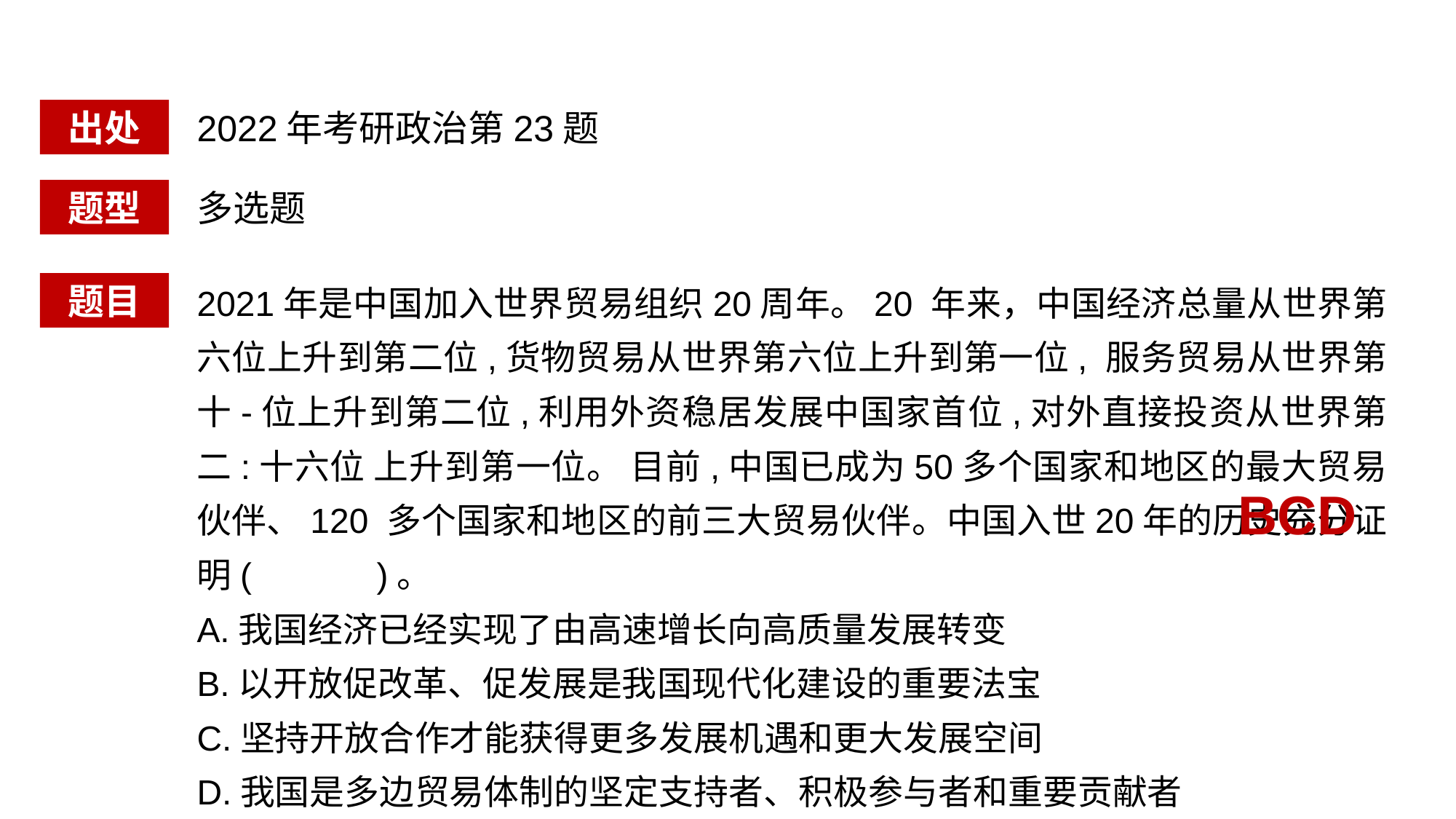

出处
2022年考研政治第23题
题型
多选题
2021年是中国加入世界贸易组织20周年。20 年来，中国经济总量从世界第六位上升到第二位,货物贸易从世界第六位上升到第一位, 服务贸易从世界第十-位上升到第二位,利用外资稳居发展中国家首位,对外直接投资从世界第二:十六位 上升到第一位。 目前,中国已成为50多个国家和地区的最大贸易伙伴、120 多个国家和地区的前三大贸易伙伴。中国入世20年的历史充分证明(             )。
A.我国经济已经实现了由高速增长向高质量发展转变
B.以开放促改革、促发展是我国现代化建设的重要法宝
C.坚持开放合作才能获得更多发展机遇和更大发展空间
D.我国是多边贸易体制的坚定支持者、积极参与者和重要贡献者
题目
BCD